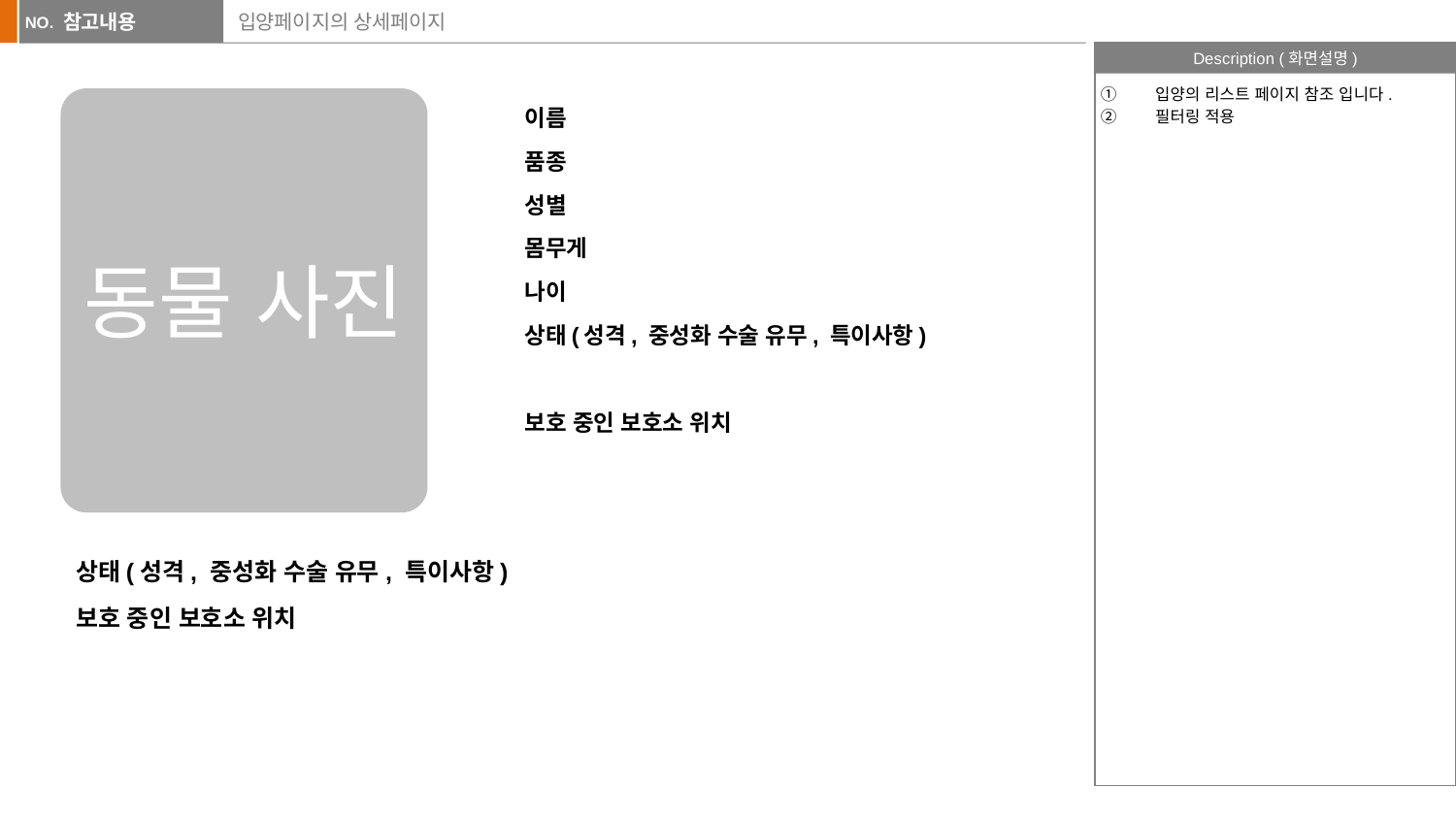

참고내용
# 입양페이지의 상세페이지
입양의 리스트 페이지 참조 입니다.
필터링 적용
동물 사진
이름
품종
성별
몸무게
나이
상태(성격, 중성화 수술 유무, 특이사항)

보호 중인 보호소 위치
상태(성격, 중성화 수술 유무, 특이사항)
보호 중인 보호소 위치